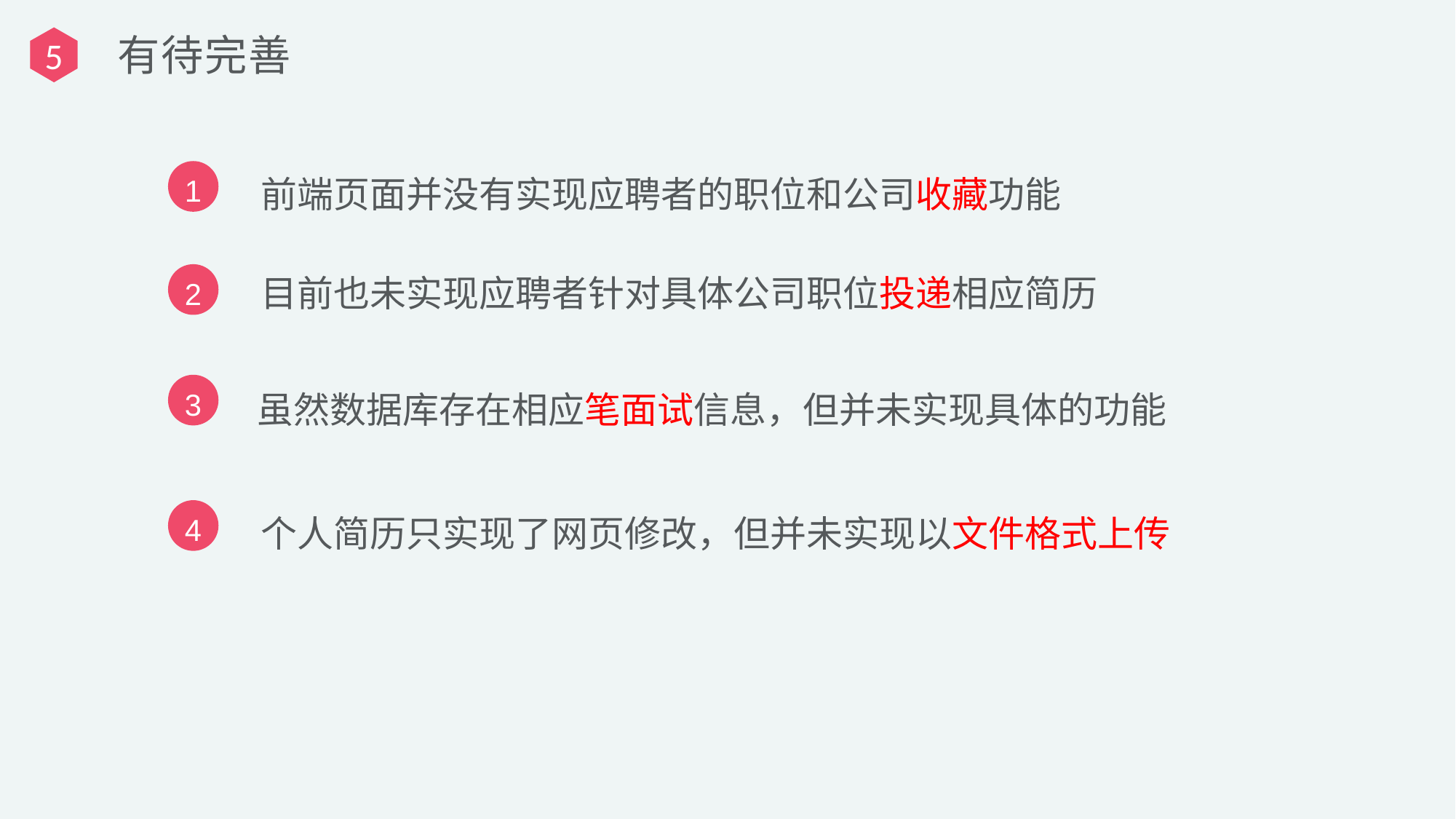

有待完善
5
前端页面并没有实现应聘者的职位和公司收藏功能
1
目前也未实现应聘者针对具体公司职位投递相应简历
2
虽然数据库存在相应笔面试信息，但并未实现具体的功能
3
个人简历只实现了网页修改，但并未实现以文件格式上传
4